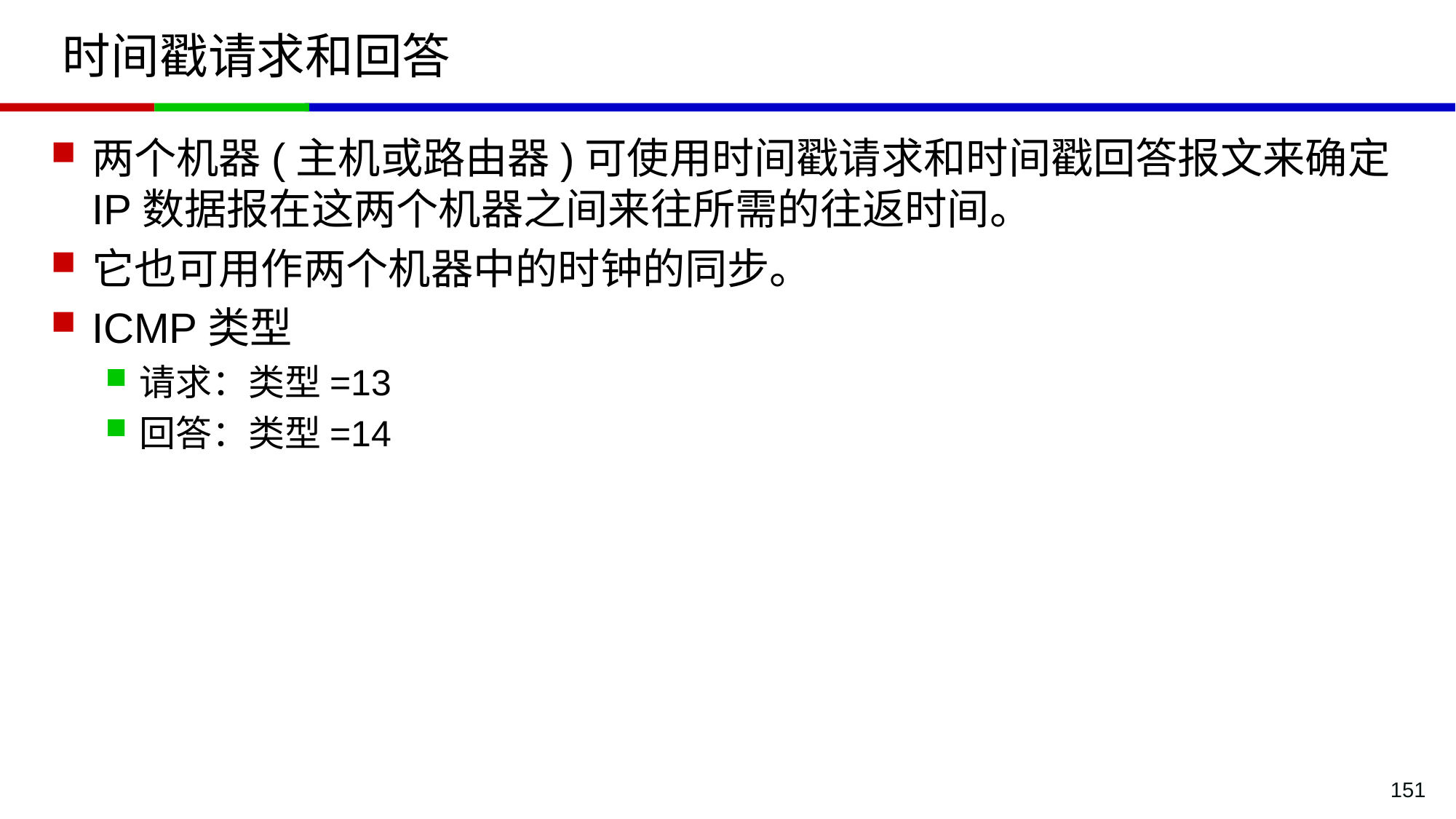

# 时间戳请求和回答
两个机器(主机或路由器)可使用时间戳请求和时间戳回答报文来确定IP数据报在这两个机器之间来往所需的往返时间。
它也可用作两个机器中的时钟的同步。
ICMP类型
请求：类型=13
回答：类型=14
151